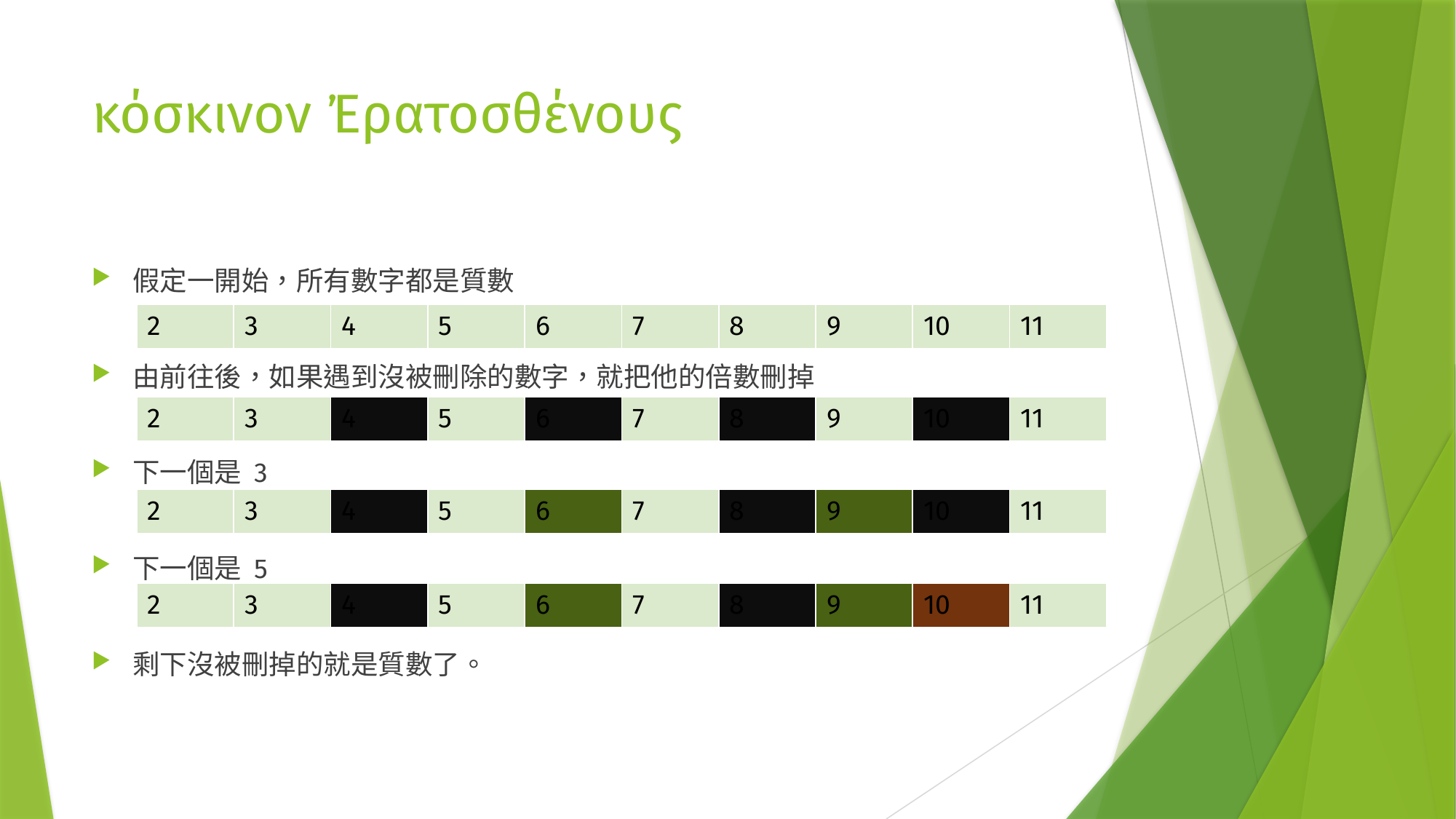

# κόσκινον Ἐρατοσθένους
假定一開始，所有數字都是質數

由前往後，如果遇到沒被刪除的數字，就把他的倍數刪掉

下一個是 3

下一個是 5

剩下沒被刪掉的就是質數了。

| 2 | 3 | 4 | 5 | 6 | 7 | 8 | 9 | 10 | 11 |
| --- | --- | --- | --- | --- | --- | --- | --- | --- | --- |
| 2 | 3 | 4 | 5 | 6 | 7 | 8 | 9 | 10 | 11 |
| --- | --- | --- | --- | --- | --- | --- | --- | --- | --- |
| 2 | 3 | 4 | 5 | 6 | 7 | 8 | 9 | 10 | 11 |
| --- | --- | --- | --- | --- | --- | --- | --- | --- | --- |
| 2 | 3 | 4 | 5 | 6 | 7 | 8 | 9 | 10 | 11 |
| --- | --- | --- | --- | --- | --- | --- | --- | --- | --- |